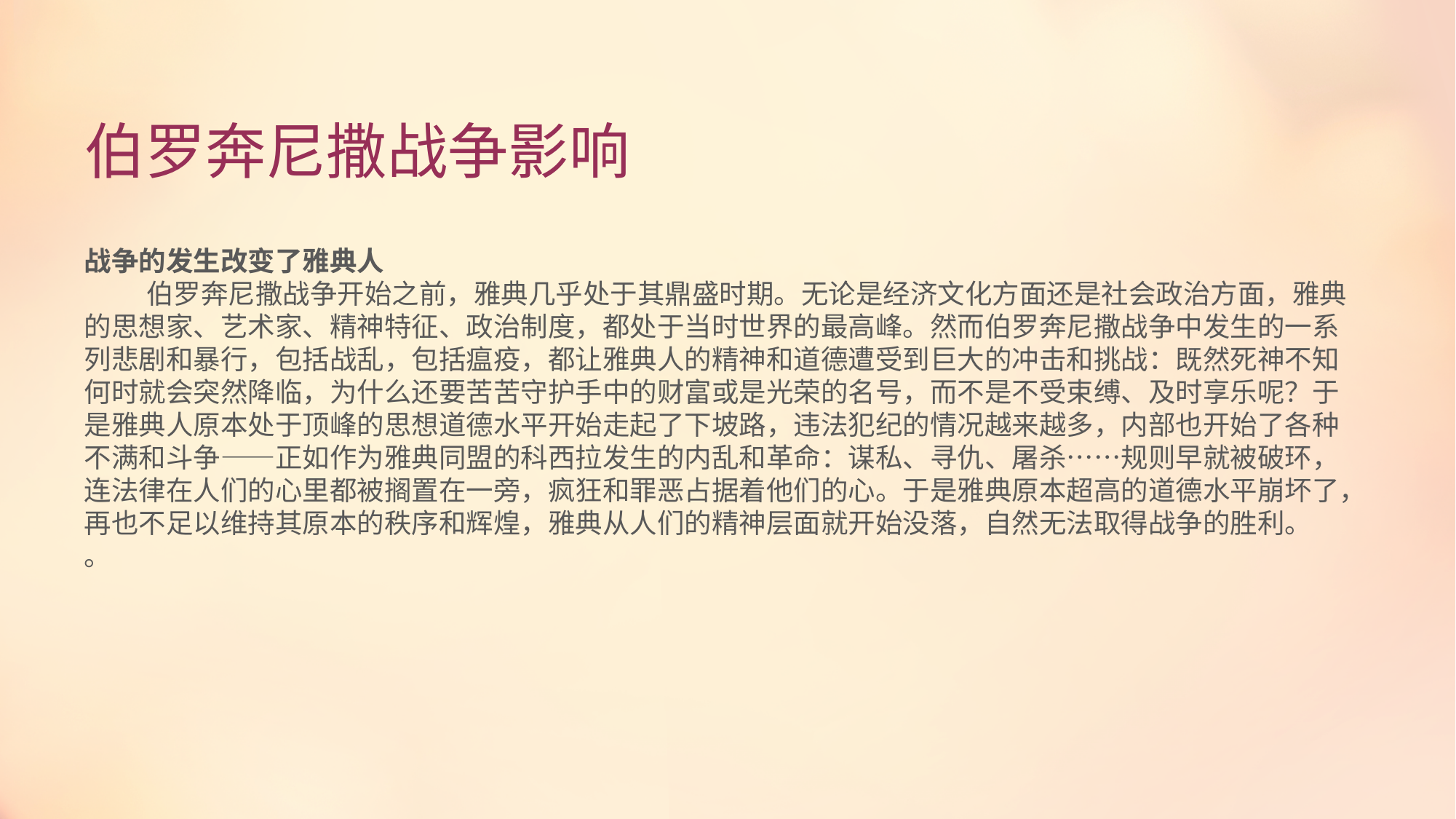

# 伯罗奔尼撒战争影响
战争的发生改变了雅典人
         伯罗奔尼撒战争开始之前，雅典几乎处于其鼎盛时期。无论是经济文化方面还是社会政治方面，雅典的思想家、艺术家、精神特征、政治制度，都处于当时世界的最高峰。然而伯罗奔尼撒战争中发生的一系列悲剧和暴行，包括战乱，包括瘟疫，都让雅典人的精神和道德遭受到巨大的冲击和挑战：既然死神不知何时就会突然降临，为什么还要苦苦守护手中的财富或是光荣的名号，而不是不受束缚、及时享乐呢？于是雅典人原本处于顶峰的思想道德水平开始走起了下坡路，违法犯纪的情况越来越多，内部也开始了各种不满和斗争——正如作为雅典同盟的科西拉发生的内乱和革命：谋私、寻仇、屠杀……规则早就被破环，连法律在人们的心里都被搁置在一旁，疯狂和罪恶占据着他们的心。于是雅典原本超高的道德水平崩坏了，再也不足以维持其原本的秩序和辉煌，雅典从人们的精神层面就开始没落，自然无法取得战争的胜利。
。